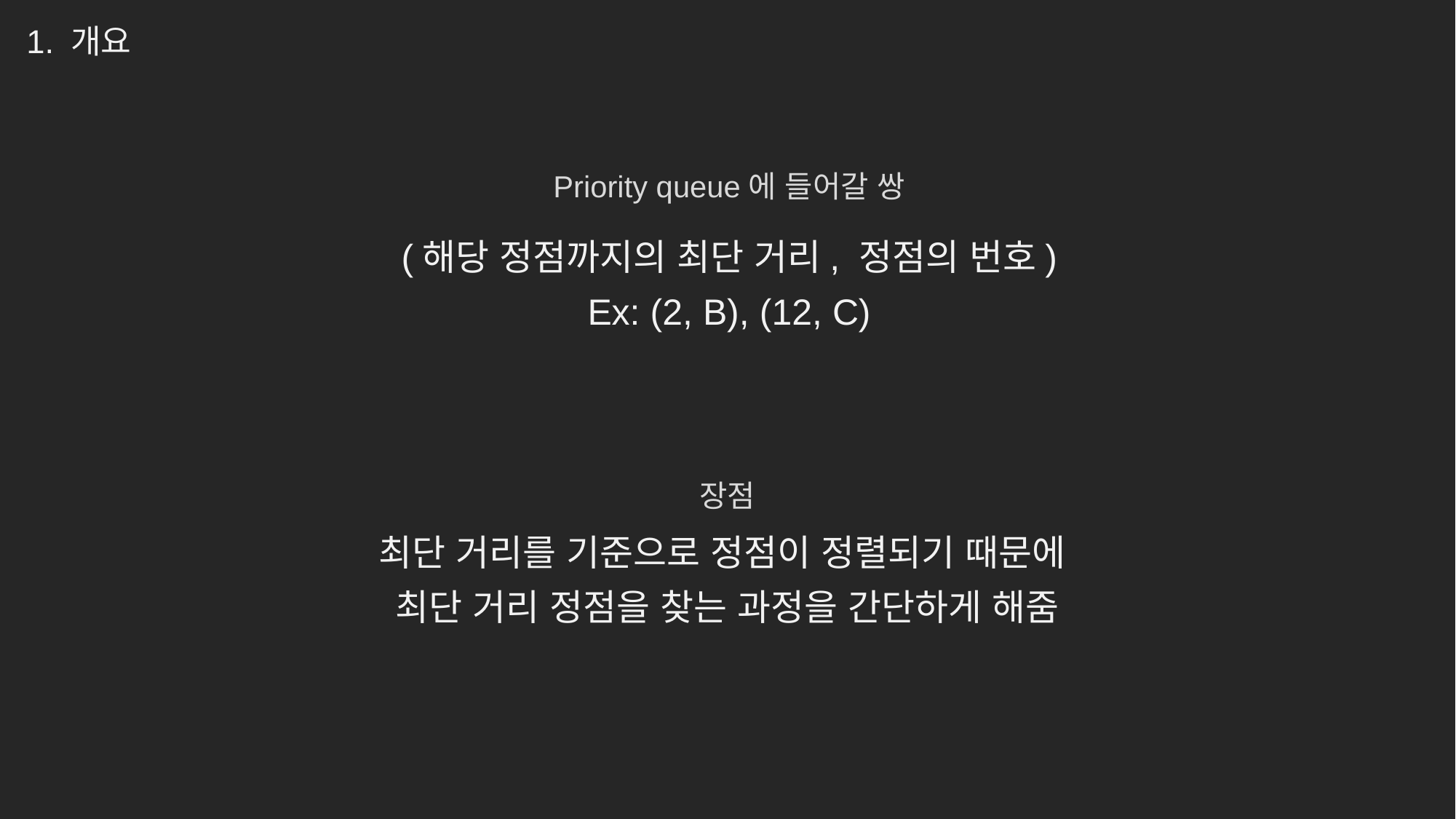

1. 개요
Priority queue에 들어갈 쌍
(해당 정점까지의 최단 거리, 정점의 번호)
Ex: (2, B), (12, C)
장점
최단 거리를 기준으로 정점이 정렬되기 때문에
최단 거리 정점을 찾는 과정을 간단하게 해줌